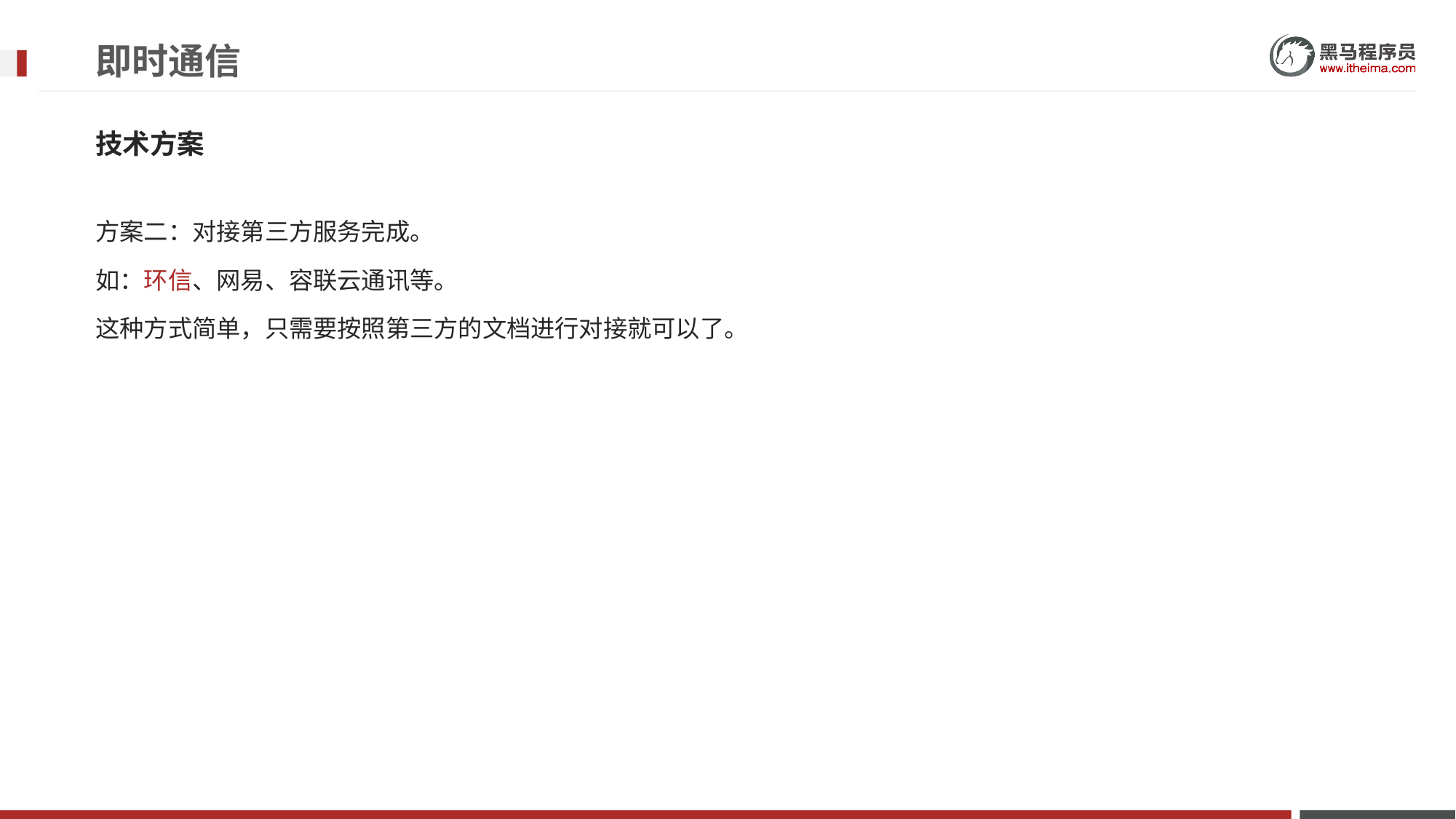

# 即时通信
技术方案
方案二：对接第三方服务完成。
如：环信、网易、容联云通讯等。
这种方式简单，只需要按照第三方的文档进行对接就可以了。